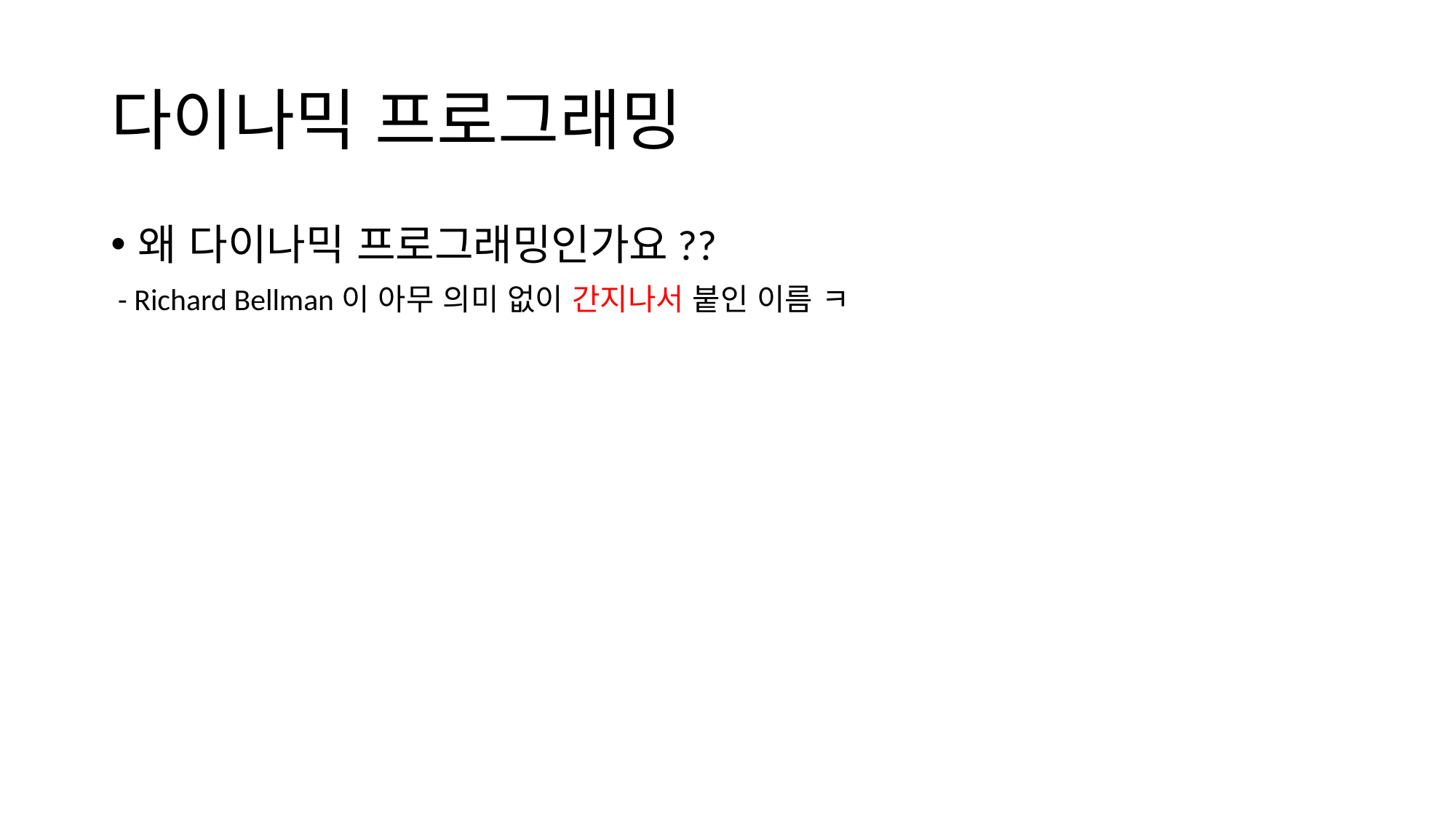

# 다이나믹 프로그래밍
왜 다이나믹 프로그래밍인가요??
 - Richard Bellman이 아무 의미 없이 간지나서 붙인 이름 ㅋ